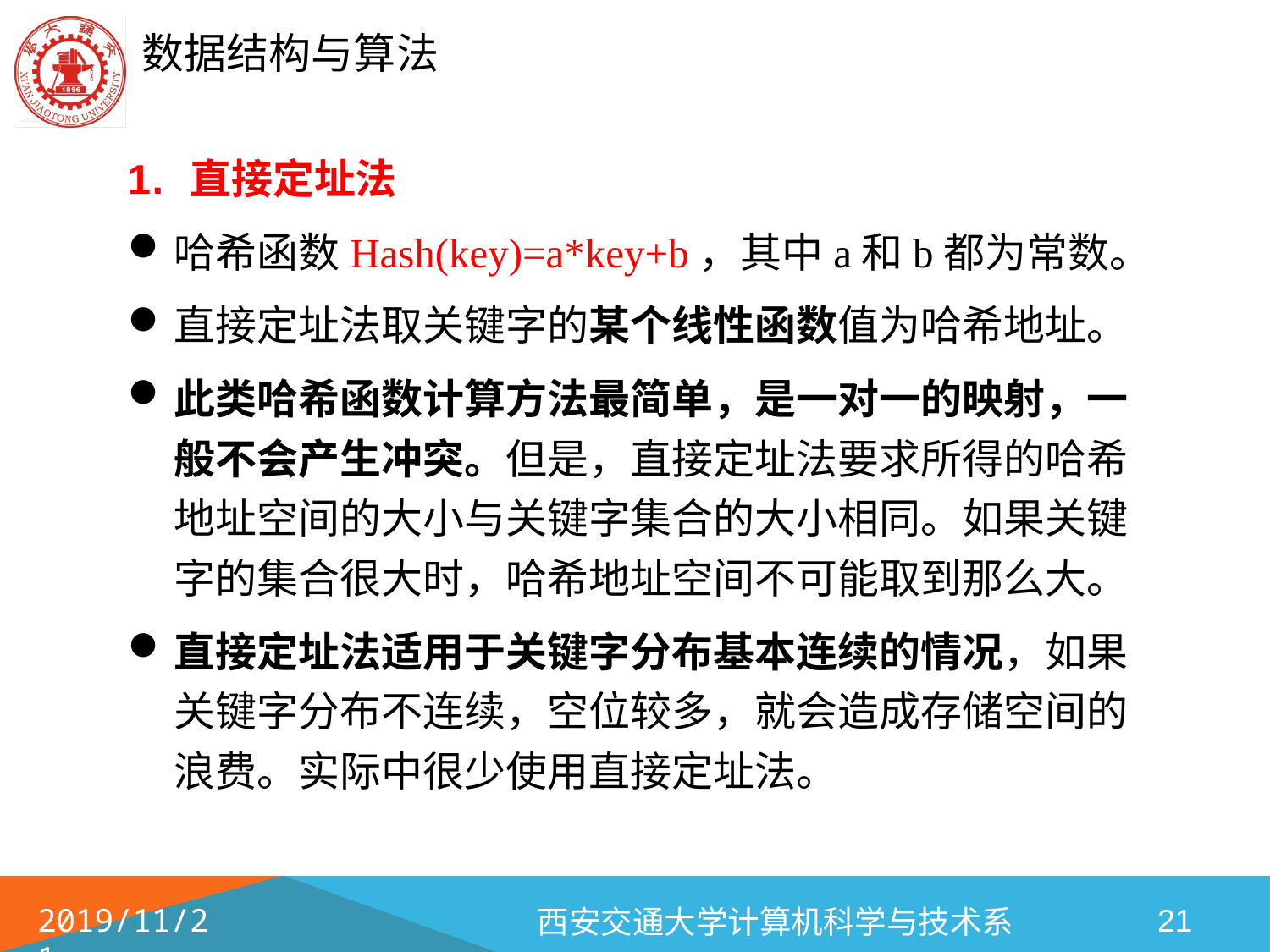

直接定址法
哈希函数Hash(key)=a*key+b，其中a和b都为常数。
直接定址法取关键字的某个线性函数值为哈希地址。
此类哈希函数计算方法最简单，是一对一的映射，一般不会产生冲突。但是，直接定址法要求所得的哈希地址空间的大小与关键字集合的大小相同。如果关键字的集合很大时，哈希地址空间不可能取到那么大。
直接定址法适用于关键字分布基本连续的情况，如果关键字分布不连续，空位较多，就会造成存储空间的浪费。实际中很少使用直接定址法。